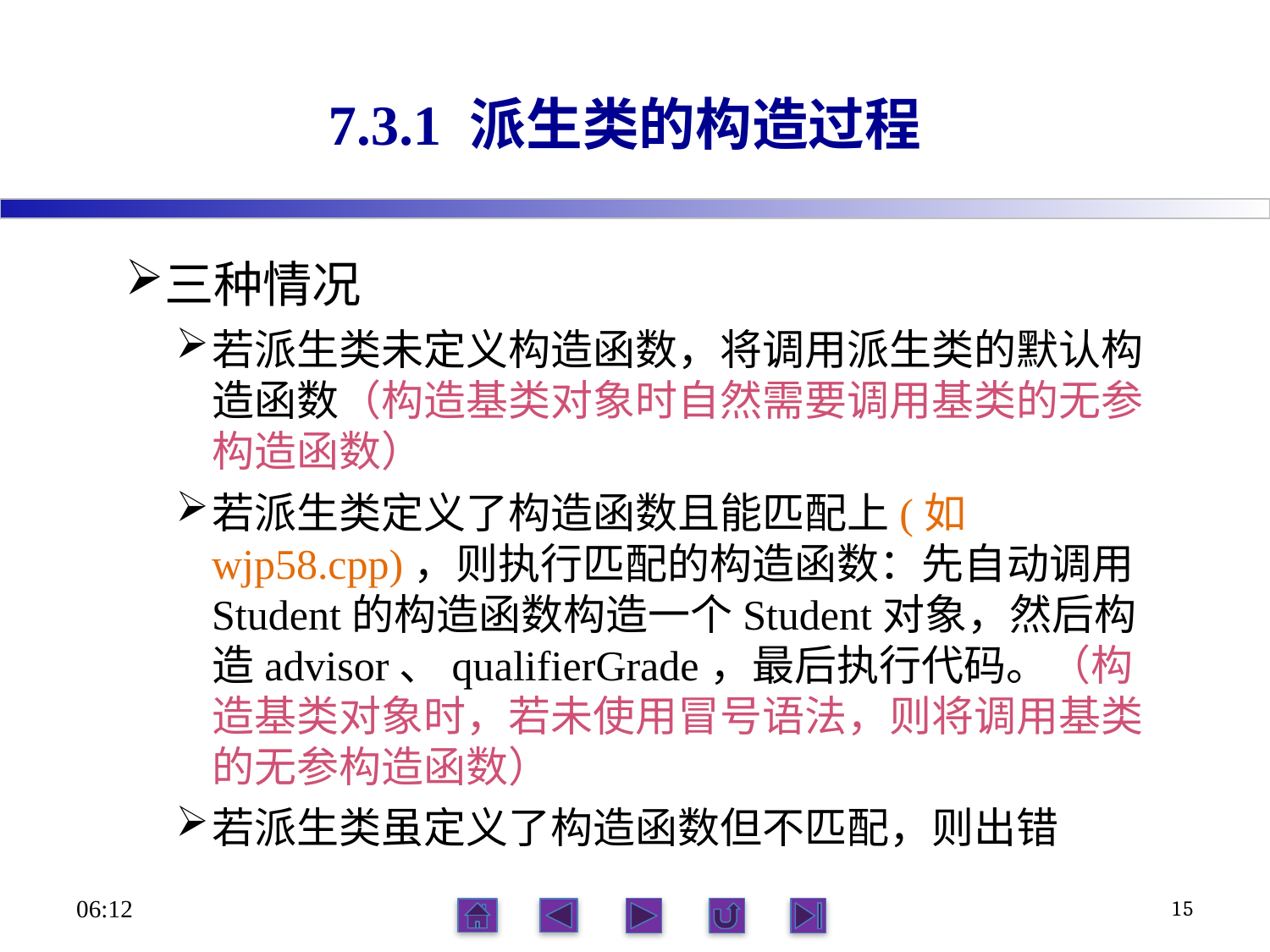

# 7.3.1 派生类的构造过程
三种情况
若派生类未定义构造函数，将调用派生类的默认构造函数（构造基类对象时自然需要调用基类的无参构造函数）
若派生类定义了构造函数且能匹配上(如wjp58.cpp)，则执行匹配的构造函数：先自动调用Student的构造函数构造一个Student对象，然后构造advisor、qualifierGrade，最后执行代码。（构造基类对象时，若未使用冒号语法，则将调用基类的无参构造函数）
若派生类虽定义了构造函数但不匹配，则出错

06:12
15